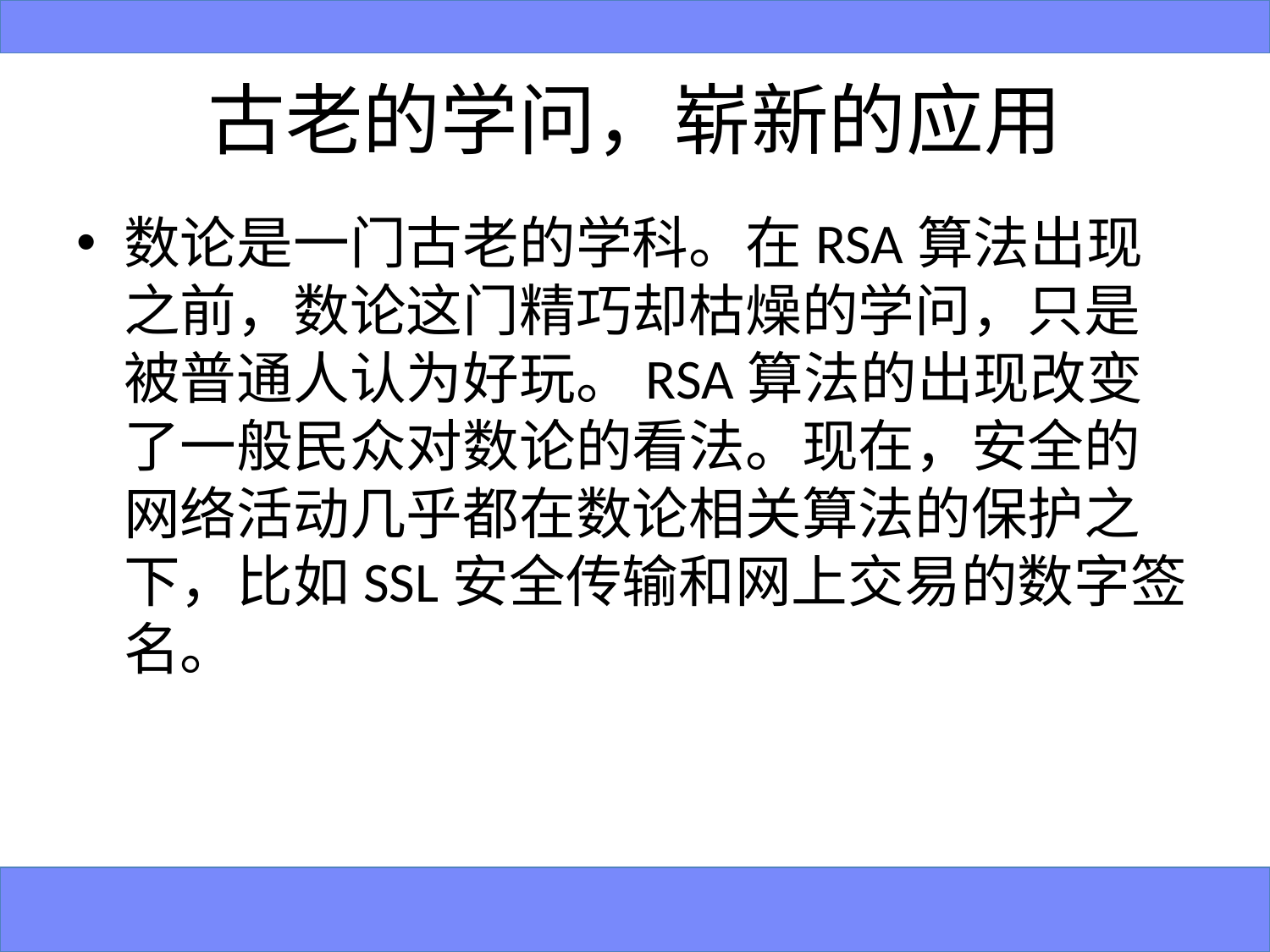

# 古老的学问，崭新的应用
数论是一门古老的学科。在RSA算法出现之前，数论这门精巧却枯燥的学问，只是被普通人认为好玩。RSA算法的出现改变了一般民众对数论的看法。现在，安全的网络活动几乎都在数论相关算法的保护之下，比如SSL安全传输和网上交易的数字签名。